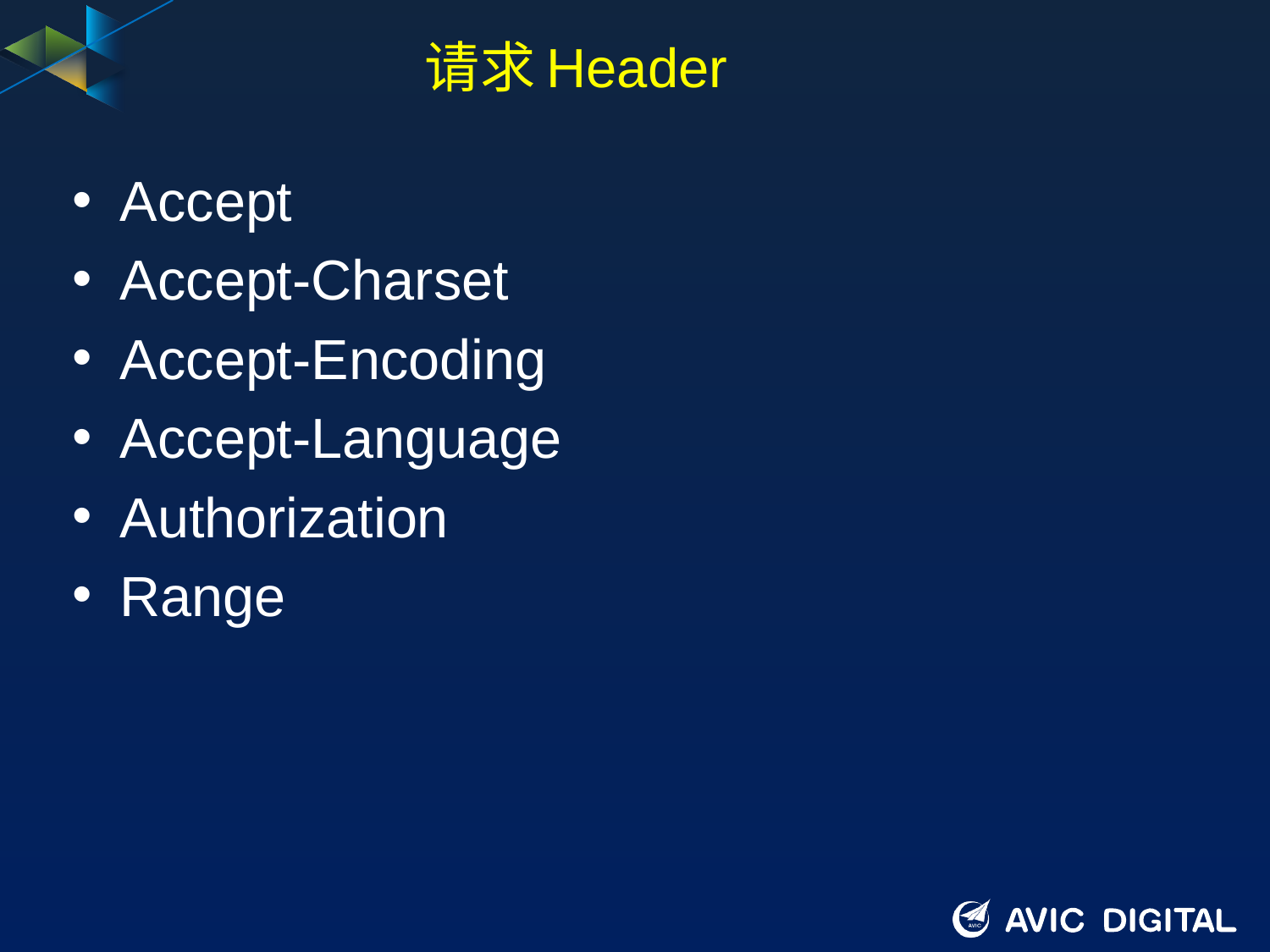

# 请求Header
Accept
Accept-Charset
Accept-Encoding
Accept-Language
Authorization
Range